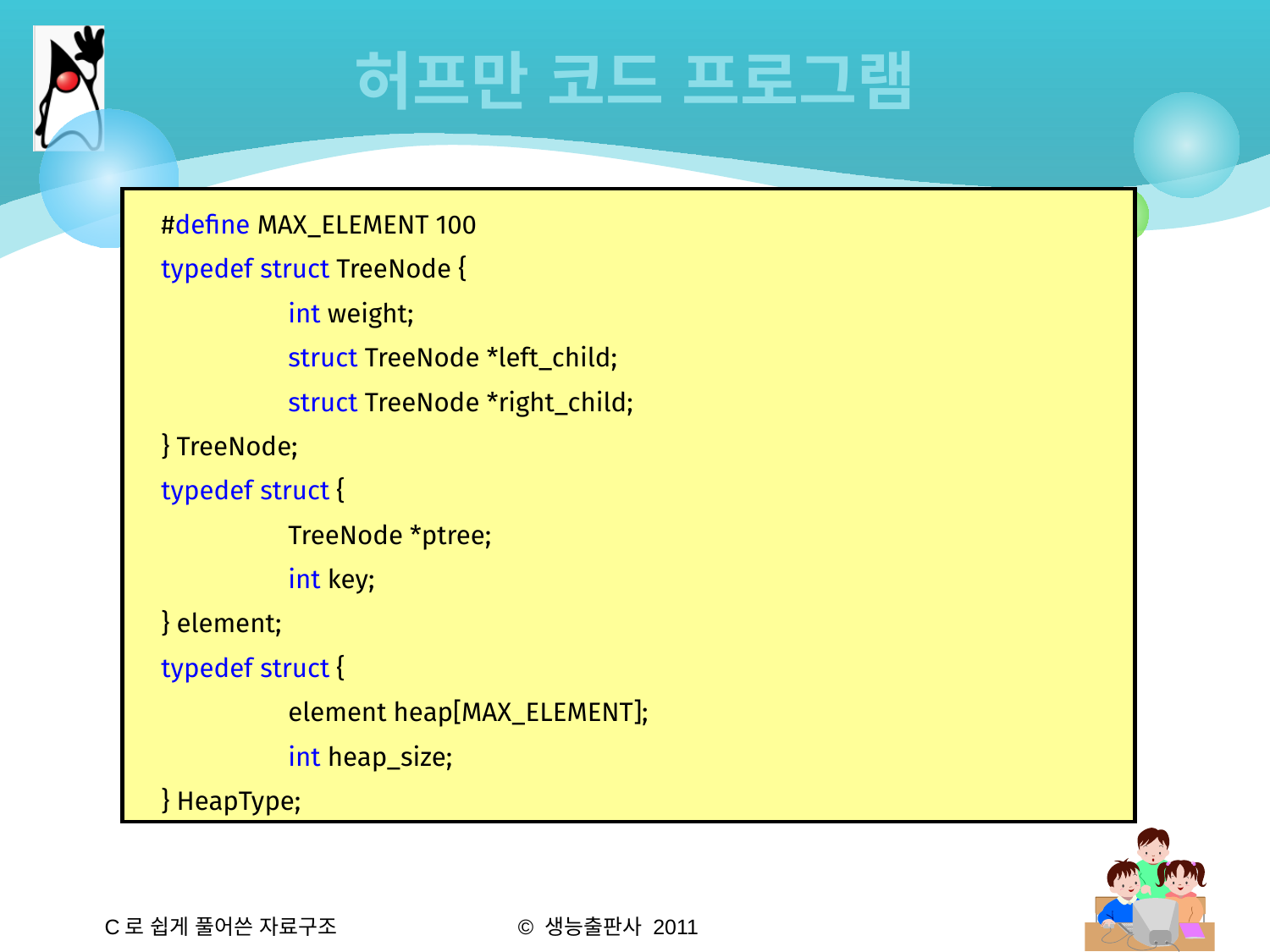

# 허프만 코드 프로그램
#define MAX_ELEMENT 100
typedef struct TreeNode {
	int weight;
	struct TreeNode *left_child;
	struct TreeNode *right_child;
} TreeNode;
typedef struct {
	TreeNode *ptree;
	int key;
} element;
typedef struct {
	element heap[MAX_ELEMENT];
	int heap_size;
} HeapType;